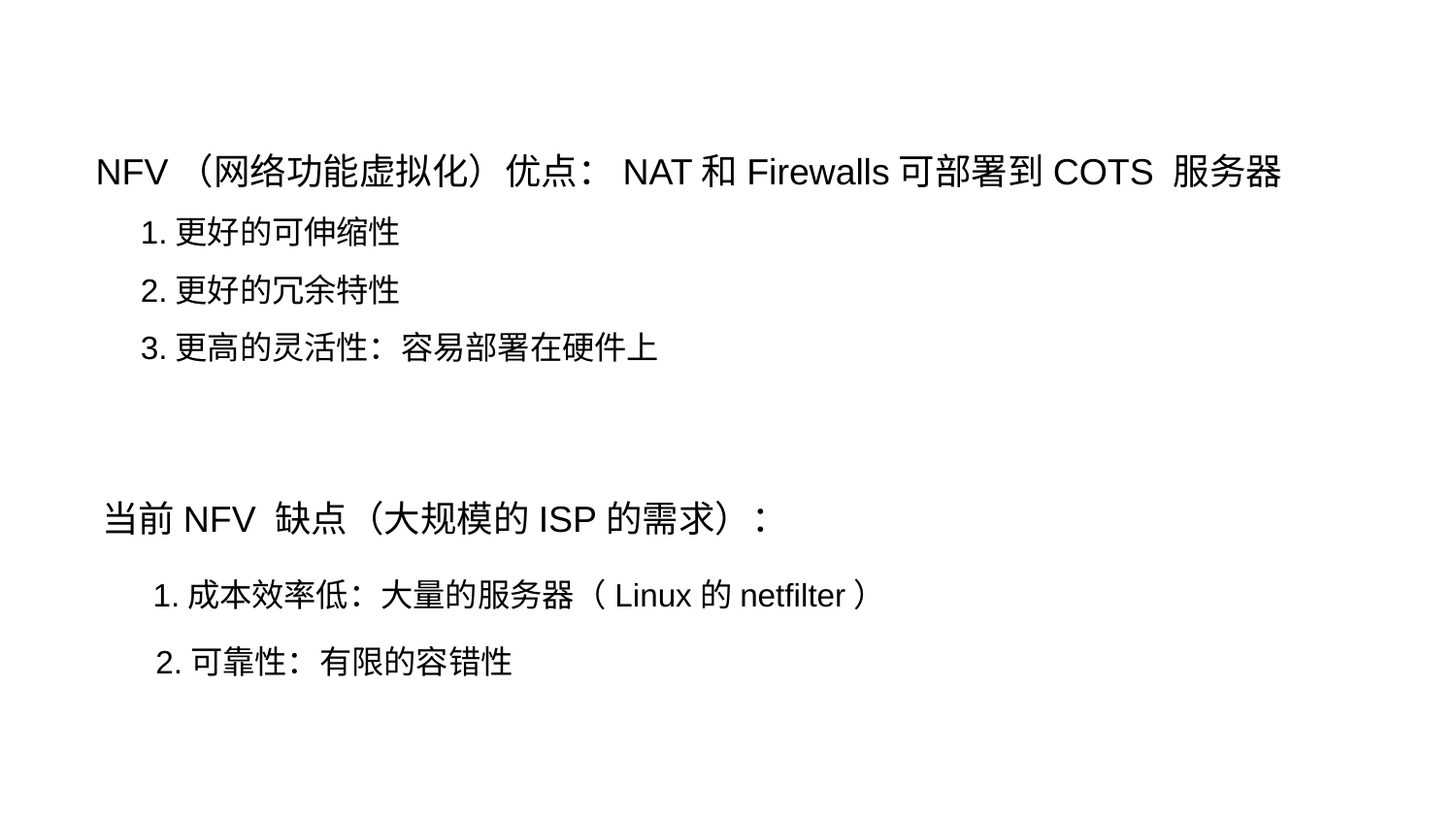

NFV（网络功能虚拟化）优点：NAT和Firewalls可部署到COTS 服务器
     1.更好的可伸缩性
     2.更好的冗余特性
     3.更高的灵活性：容易部署在硬件上
当前NFV 缺点（大规模的ISP的需求）：
     1.成本效率低：大量的服务器（Linux的netfilter）
      2.可靠性：有限的容错性